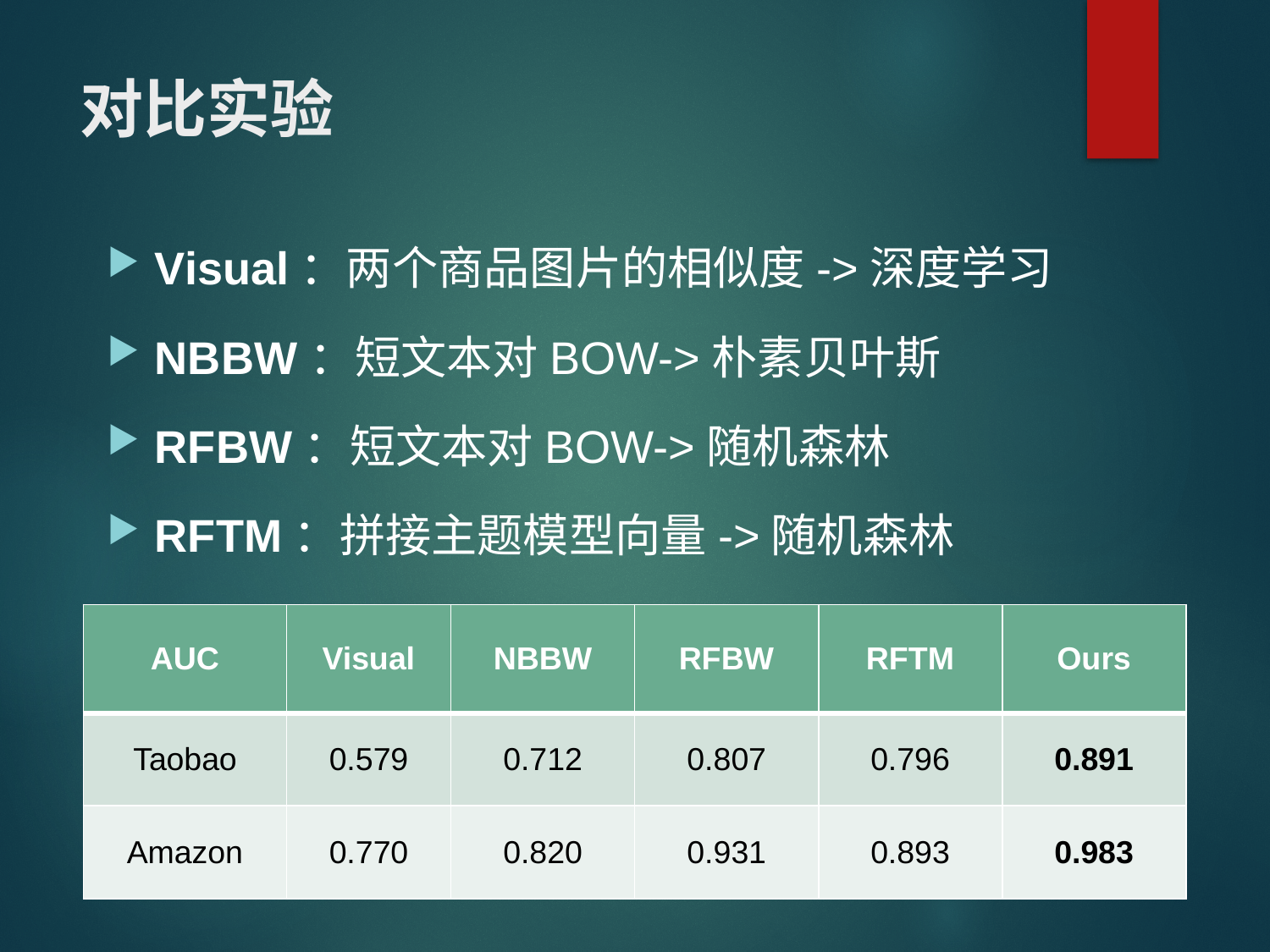

# 对比实验
Visual：两个商品图片的相似度->深度学习
NBBW：短文本对BOW->朴素贝叶斯
RFBW：短文本对BOW->随机森林
RFTM：拼接主题模型向量->随机森林
| AUC | Visual | NBBW | RFBW | RFTM | Ours |
| --- | --- | --- | --- | --- | --- |
| Taobao | 0.579 | 0.712 | 0.807 | 0.796 | 0.891 |
| Amazon | 0.770 | 0.820 | 0.931 | 0.893 | 0.983 |